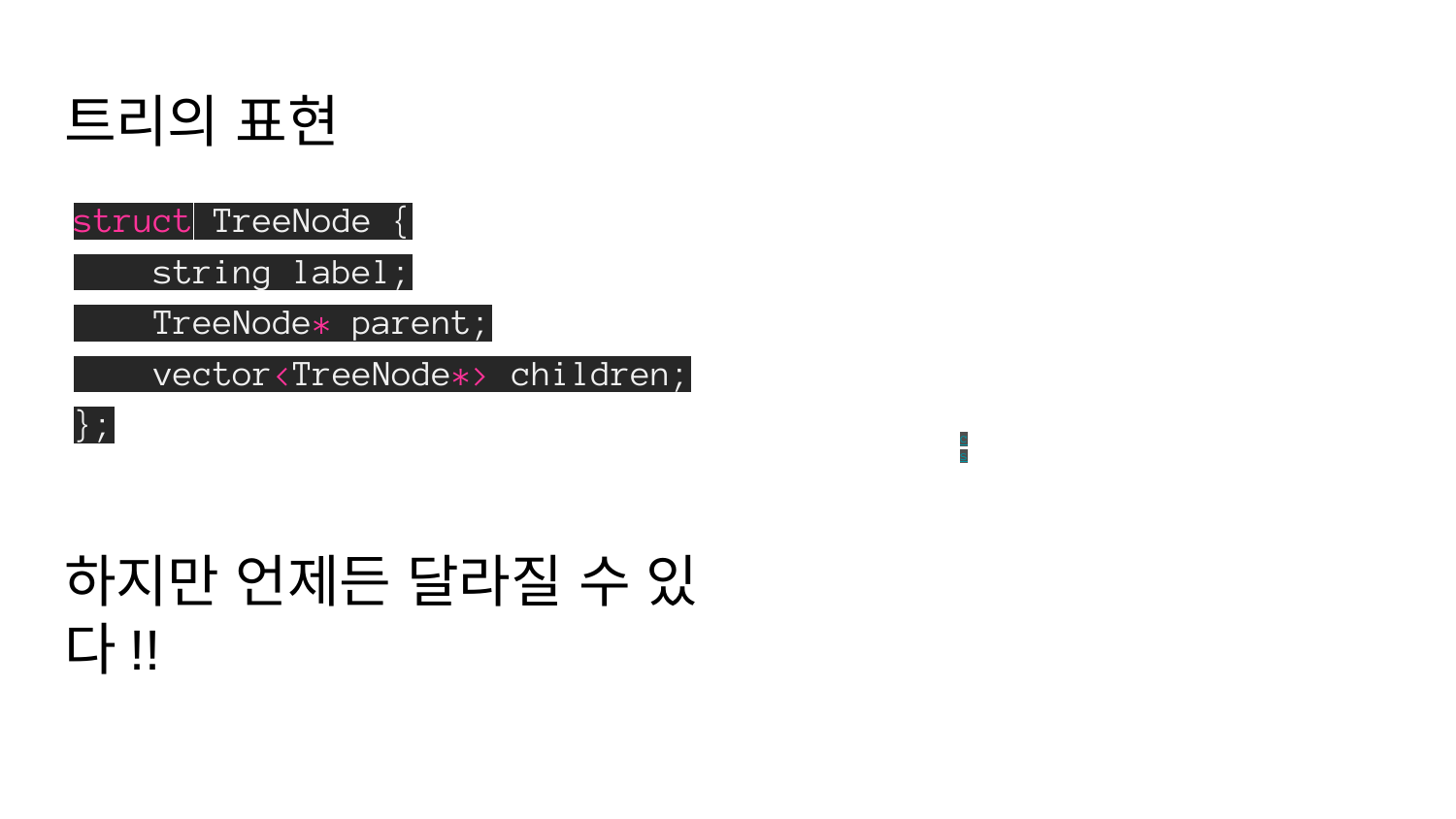

# 트리의 표현
| struct TreeNode { string label; TreeNode\* parent; vector<TreeNode\*> children; }; | cs |
| --- | --- |
하지만 언제든 달라질 수 있다!!